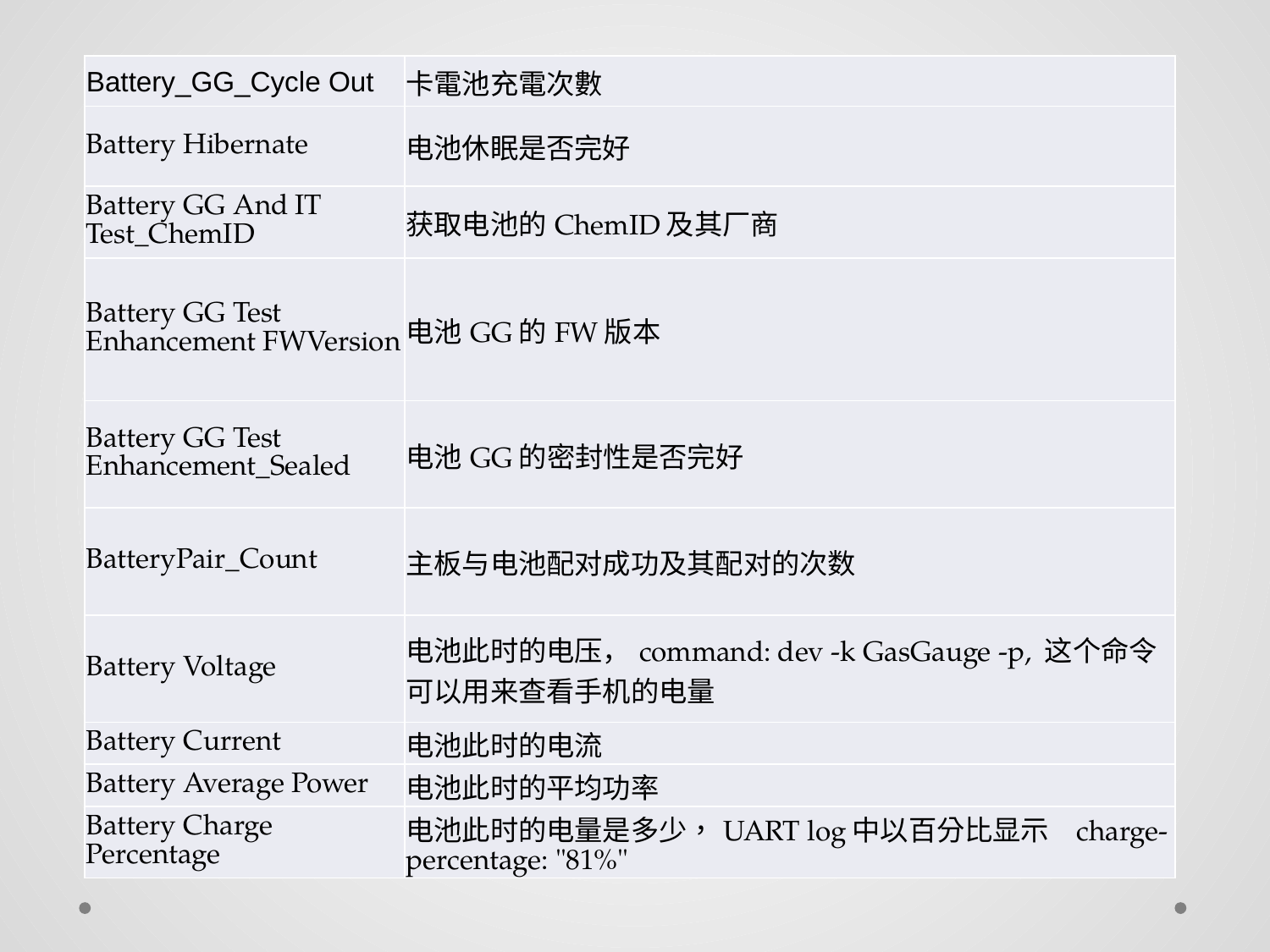

#
| Battery\_GG\_Cycle Out | 卡電池充電次數 |
| --- | --- |
| Battery Hibernate | 电池休眠是否完好 |
| Battery GG And IT Test\_ChemID | 获取电池的ChemID及其厂商 |
| Battery GG Test Enhancement FWVersion | 电池GG的FW版本 |
| Battery GG Test Enhancement\_Sealed | 电池GG的密封性是否完好 |
| BatteryPair\_Count | 主板与电池配对成功及其配对的次数 |
| Battery Voltage | 电池此时的电压，command: dev -k GasGauge -p, 这个命令可以用来查看手机的电量 |
| Battery Current | 电池此时的电流 |
| Battery Average Power | 电池此时的平均功率 |
| Battery Charge Percentage | 电池此时的电量是多少，UART log中以百分比显示 charge-percentage: "81%" |